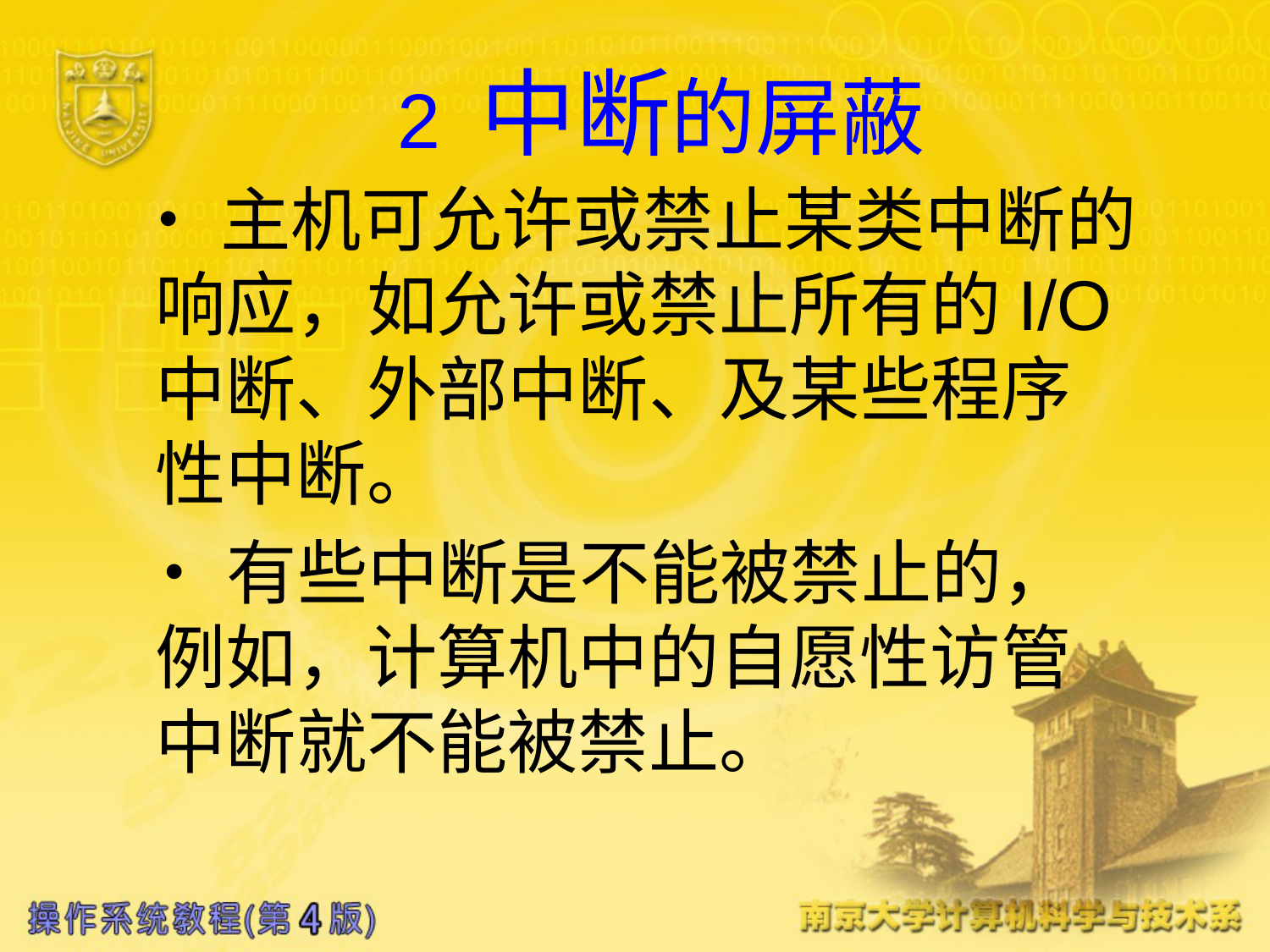

2 中断的屏蔽
  •主机可允许或禁止某类中断的响应，如允许或禁止所有的I/O中断、外部中断、及某些程序性中断。
  •有些中断是不能被禁止的，例如，计算机中的自愿性访管中断就不能被禁止。